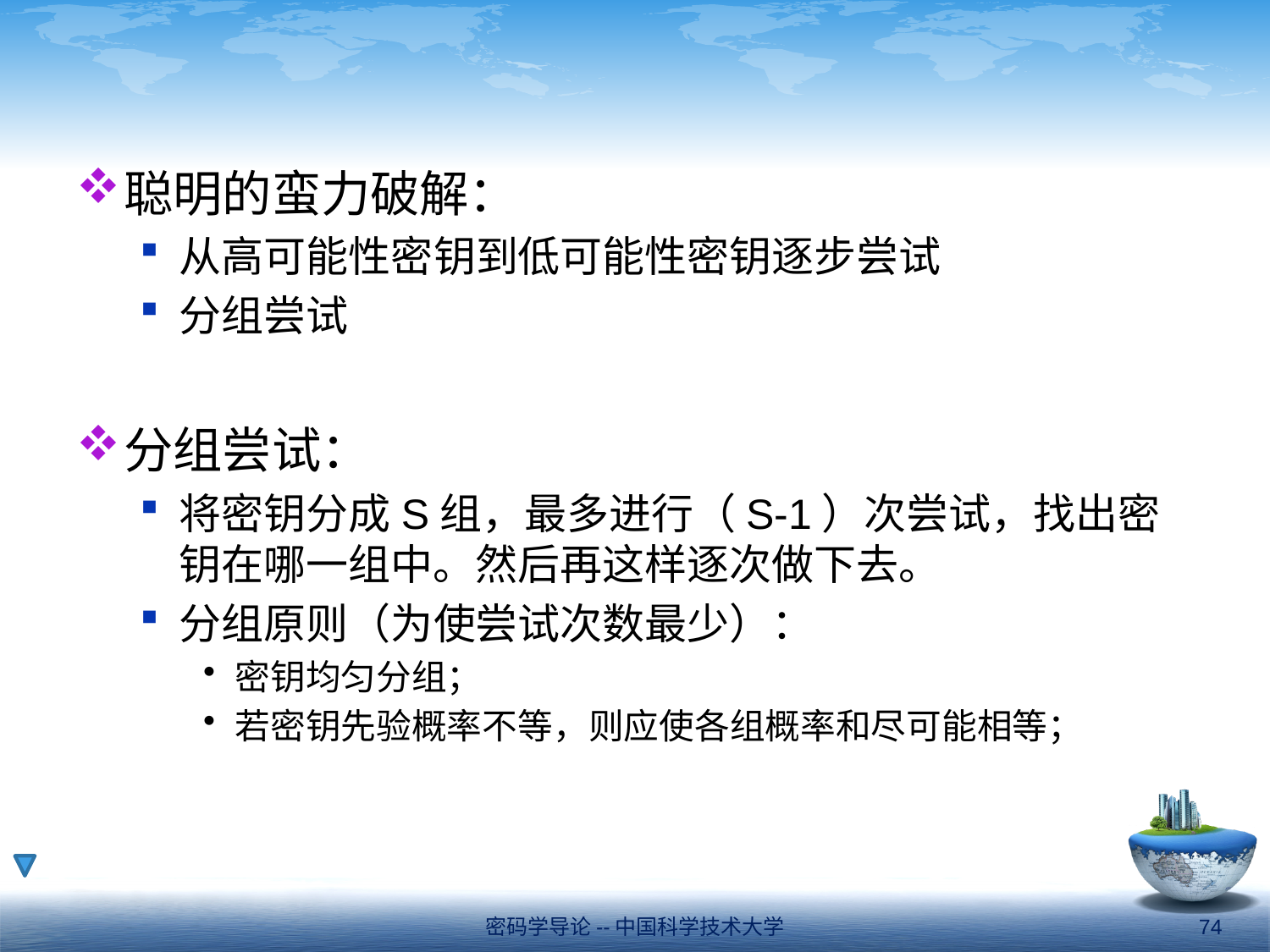

#
聪明的蛮力破解：
从高可能性密钥到低可能性密钥逐步尝试
分组尝试

分组尝试：
将密钥分成S组，最多进行（S-1）次尝试，找出密钥在哪一组中。然后再这样逐次做下去。
分组原则（为使尝试次数最少）：
密钥均匀分组；
若密钥先验概率不等，则应使各组概率和尽可能相等；

密码学导论--中国科学技术大学
74